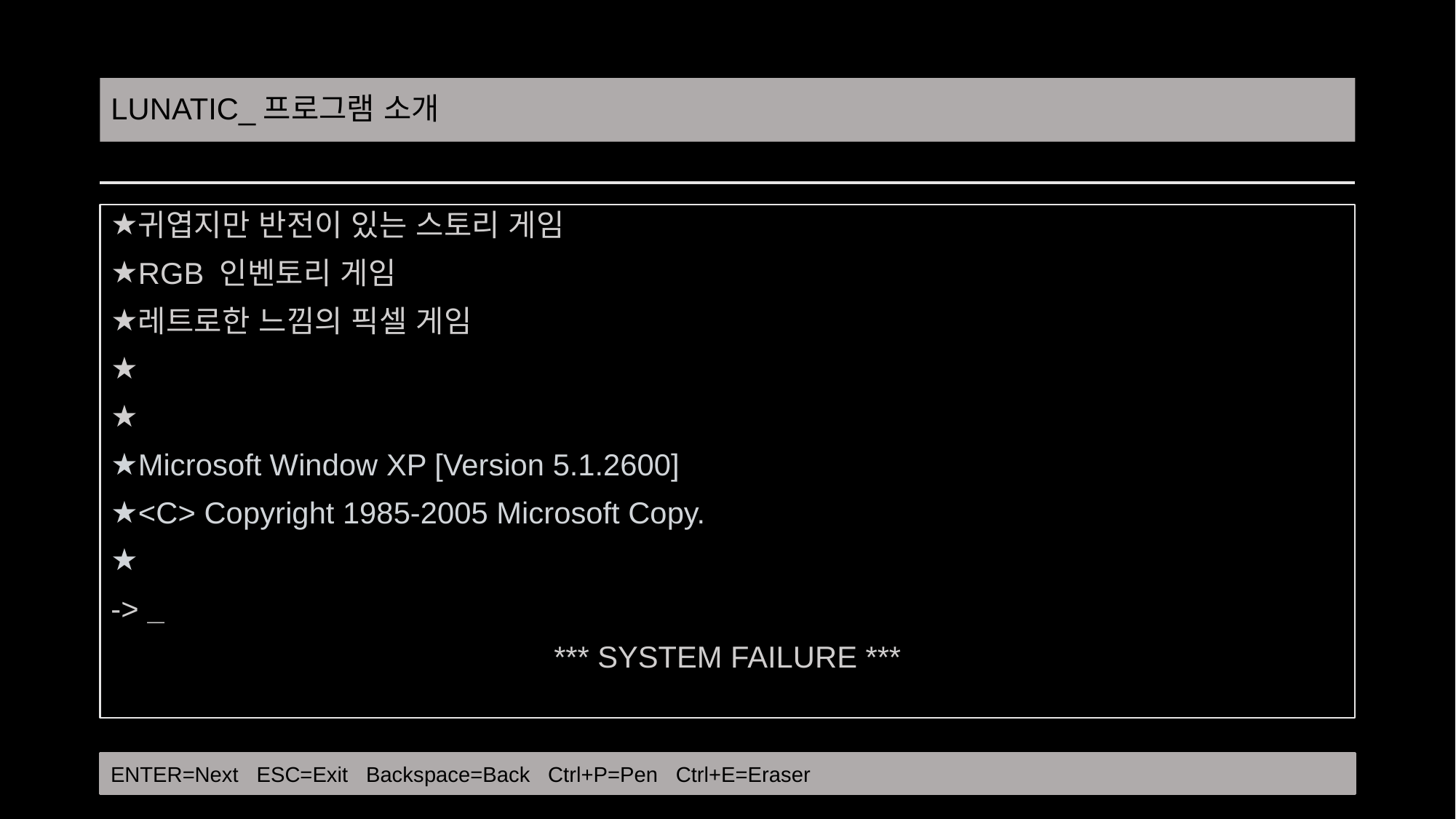

# LUNATIC_프로그램 소개
귀엽지만 반전이 있는 스토리 게임
RGB 인벤토리 게임
레트로한 느낌의 픽셀 게임

Microsoft Window XP [Version 5.1.2600]
<C> Copyright 1985-2005 Microsoft Copy.

-> _
*** SYSTEM FAILURE ***